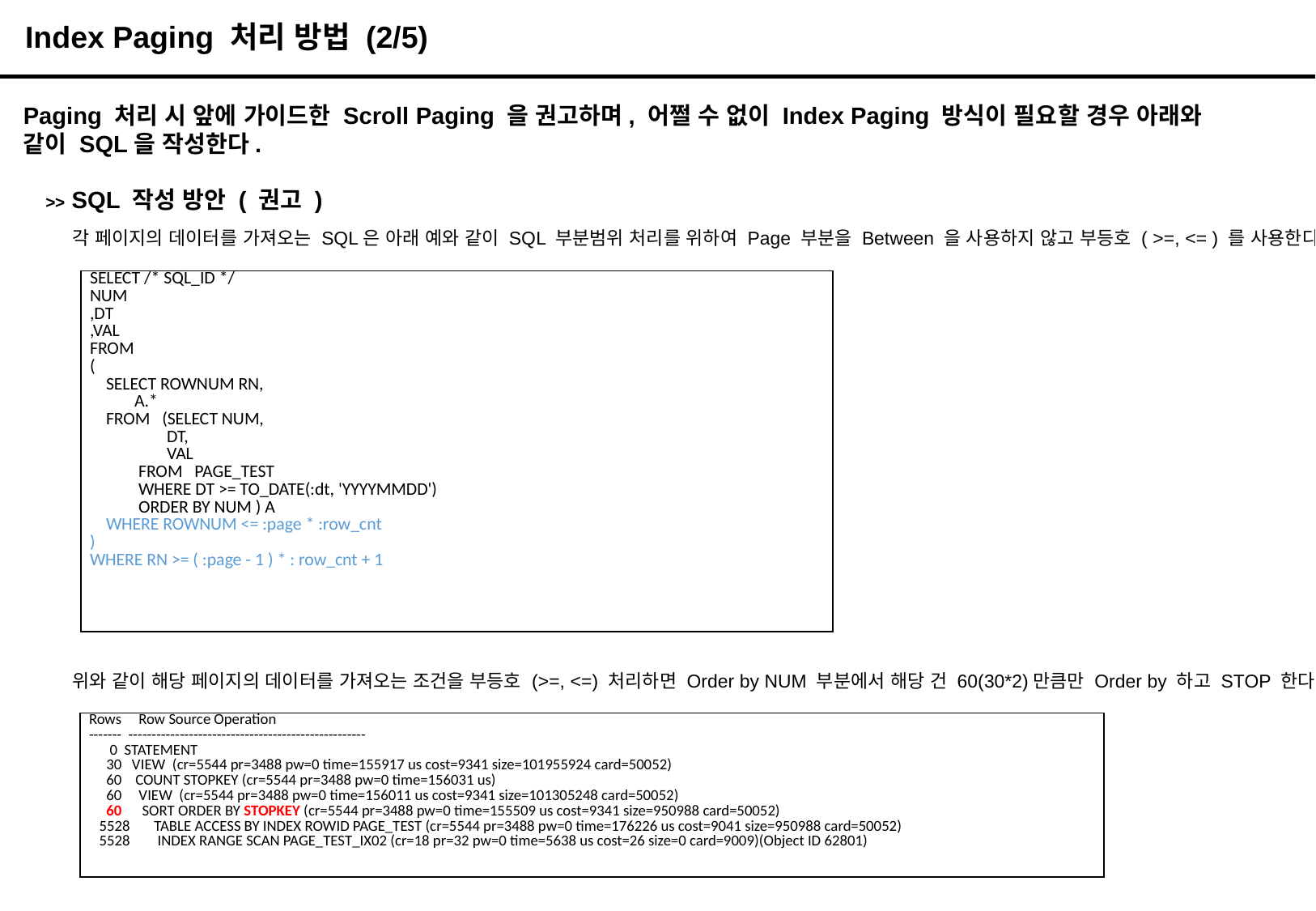

Index Paging 처리 방법 (2/5)
Paging 처리 시 앞에 가이드한 Scroll Paging 을 권고하며, 어쩔 수 없이 Index Paging 방식이 필요할 경우 아래와 같이 SQL을 작성한다.
>> SQL 작성 방안 ( 권고 )
각 페이지의 데이터를 가져오는 SQL은 아래 예와 같이 SQL 부분범위 처리를 위하여 Page 부분을 Between 을 사용하지 않고 부등호 ( >=, <= ) 를 사용한다.
| SELECT /\* SQL\_ID \*/ NUM ,DT ,VAL FROM ( SELECT ROWNUM RN, A.\* FROM (SELECT NUM, DT, VAL FROM PAGE\_TEST WHERE DT >= TO\_DATE(:dt, 'YYYYMMDD') ORDER BY NUM ) A WHERE ROWNUM <= :page \* :row\_cnt ) WHERE RN >= ( :page - 1 ) \* : row\_cnt + 1 |
| --- |
위와 같이 해당 페이지의 데이터를 가져오는 조건을 부등호 (>=, <=) 처리하면 Order by NUM 부분에서 해당 건 60(30*2)만큼만 Order by 하고 STOP 한다.
| Rows Row Source Operation ------- --------------------------------------------------- 0 STATEMENT 30 VIEW (cr=5544 pr=3488 pw=0 time=155917 us cost=9341 size=101955924 card=50052) 60 COUNT STOPKEY (cr=5544 pr=3488 pw=0 time=156031 us) 60 VIEW (cr=5544 pr=3488 pw=0 time=156011 us cost=9341 size=101305248 card=50052) 60 SORT ORDER BY STOPKEY (cr=5544 pr=3488 pw=0 time=155509 us cost=9341 size=950988 card=50052) 5528 TABLE ACCESS BY INDEX ROWID PAGE\_TEST (cr=5544 pr=3488 pw=0 time=176226 us cost=9041 size=950988 card=50052) 5528 INDEX RANGE SCAN PAGE\_TEST\_IX02 (cr=18 pr=32 pw=0 time=5638 us cost=26 size=0 card=9009)(Object ID 62801) |
| --- |